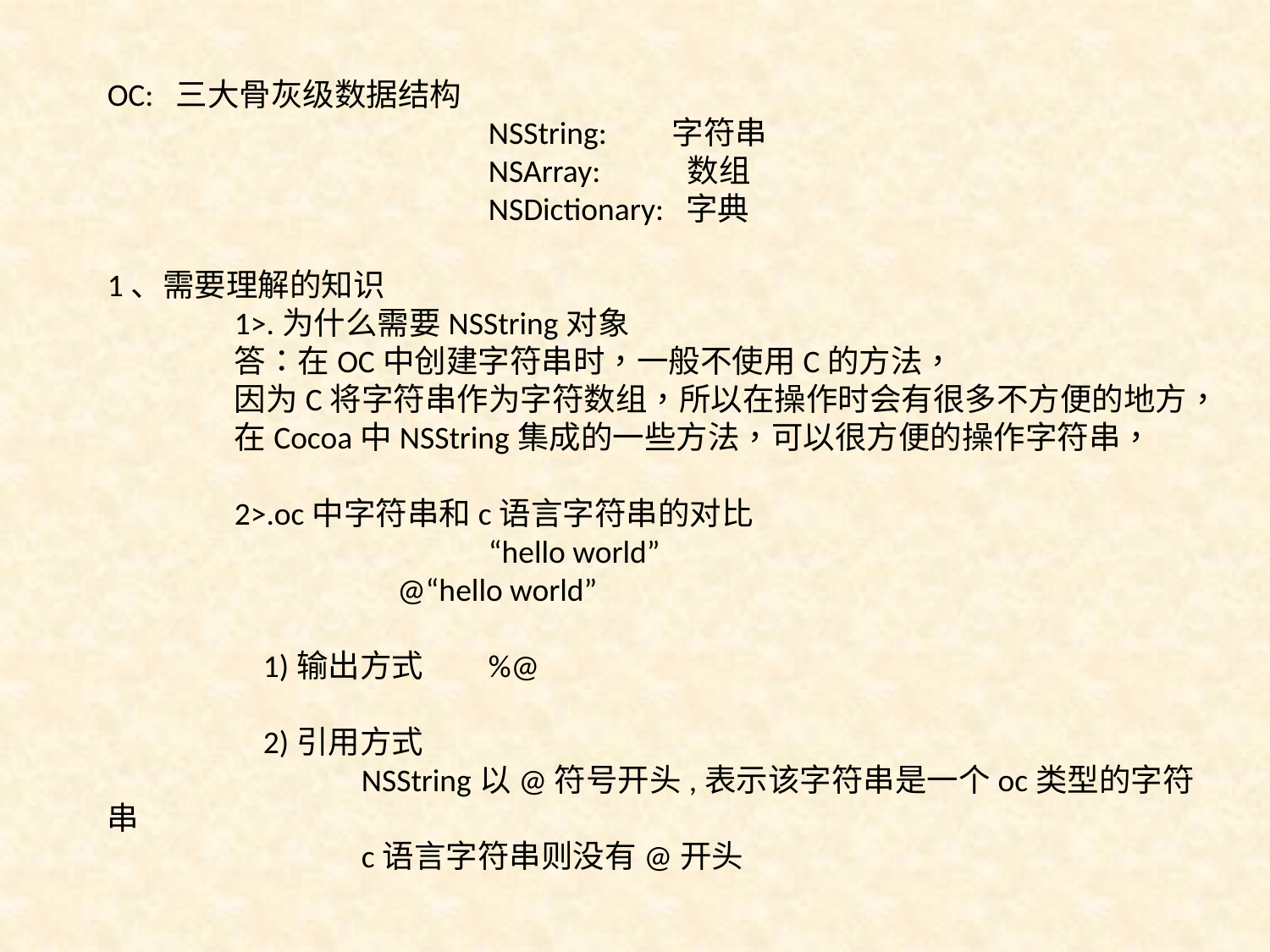

OC:  三大骨灰级数据结构
			NSString:        字符串
			NSArray:           数组
			NSDictionary:  字典

1、需要理解的知识
	1>.为什么需要NSString对象
	答：在OC中创建字符串时，一般不使用C的方法，
	因为C将字符串作为字符数组，所以在操作时会有很多不方便的地方，
	在Cocoa中NSString集成的一些方法，可以很方便的操作字符串，

	2>.oc中字符串和c语言字符串的对比
			“hello world”
		     @“hello world”

	    1)输出方式 	%@

	    2)引用方式
		NSString以@符号开头,表示该字符串是一个oc类型的字符串
		c语言字符串则没有@开头